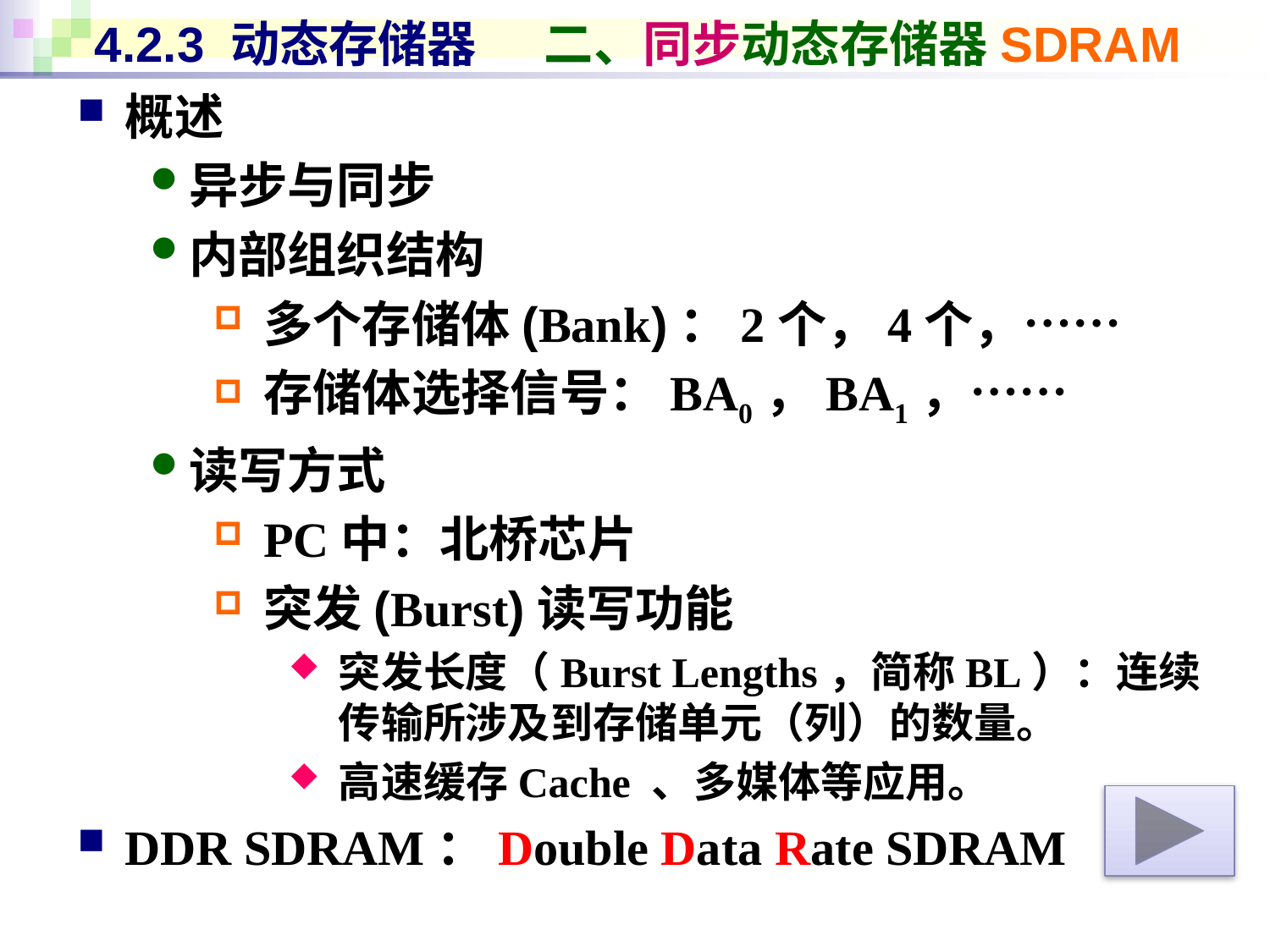

# 4.2.3 动态存储器      二、同步动态存储器SDRAM
概述
异步与同步
内部组织结构
多个存储体(Bank)：2个，4个，……
存储体选择信号：BA0，BA1，……
读写方式
PC中：北桥芯片
突发(Burst)读写功能
突发长度（Burst Lengths，简称BL）：连续传输所涉及到存储单元（列）的数量。
高速缓存Cache 、多媒体等应用。
DDR SDRAM：Double Data Rate SDRAM

57